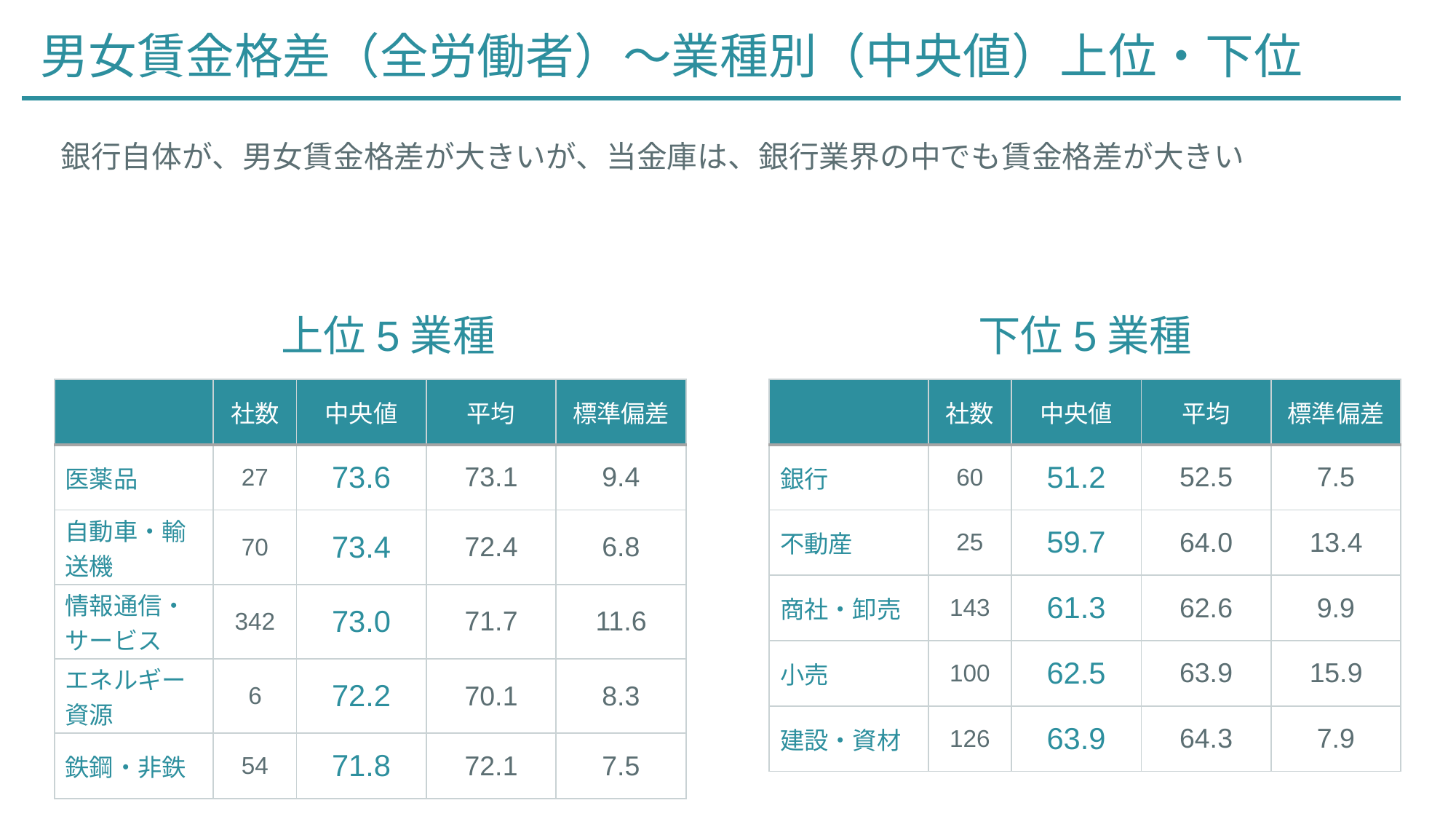

男女賃金格差（全労働者）〜業種別（中央値）上位・下位
銀行自体が、男女賃金格差が大きいが、当金庫は、銀行業界の中でも賃金格差が大きい
上位5業種
下位5業種
|  | 社数 | 中央値 | 平均 | 標準偏差 |
| --- | --- | --- | --- | --- |
| 医薬品 | 27 | 73.6 | 73.1 | 9.4 |
| 自動車・輸送機 | 70 | 73.4 | 72.4 | 6.8 |
| 情報通信・サービス | 342 | 73.0 | 71.7 | 11.6 |
| エネルギー 資源 | 6 | 72.2 | 70.1 | 8.3 |
| 鉄鋼・非鉄 | 54 | 71.8 | 72.1 | 7.5 |
|  | 社数 | 中央値 | 平均 | 標準偏差 |
| --- | --- | --- | --- | --- |
| 銀行 | 60 | 51.2 | 52.5 | 7.5 |
| 不動産 | 25 | 59.7 | 64.0 | 13.4 |
| 商社・卸売 | 143 | 61.3 | 62.6 | 9.9 |
| 小売 | 100 | 62.5 | 63.9 | 15.9 |
| 建設・資材 | 126 | 63.9 | 64.3 | 7.9 |